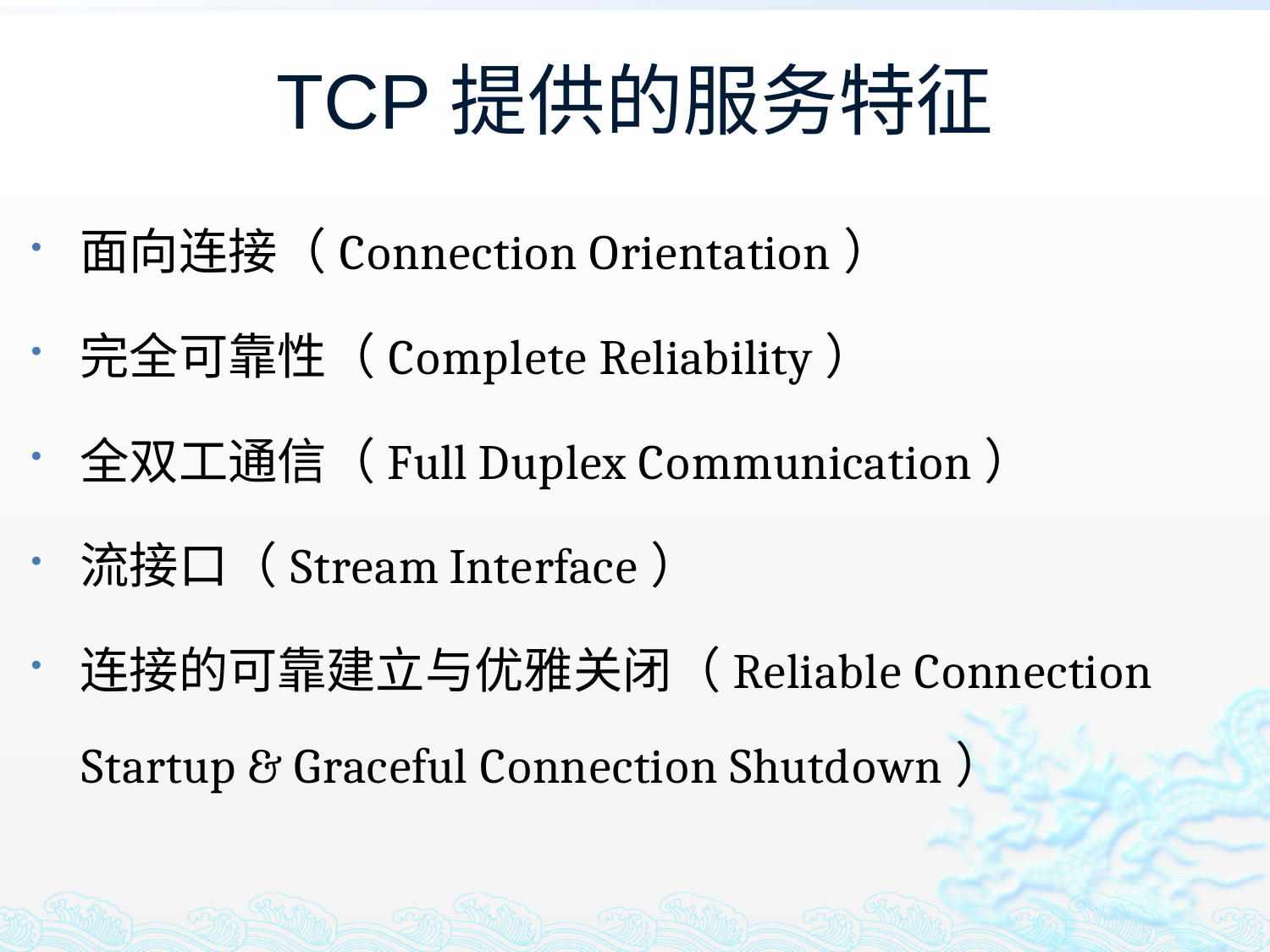

# TCP提供的服务特征
面向连接（Connection Orientation）
完全可靠性（Complete Reliability）
全双工通信（Full Duplex Communication）
流接口（Stream Interface）
连接的可靠建立与优雅关闭（Reliable Connection Startup & Graceful Connection Shutdown）